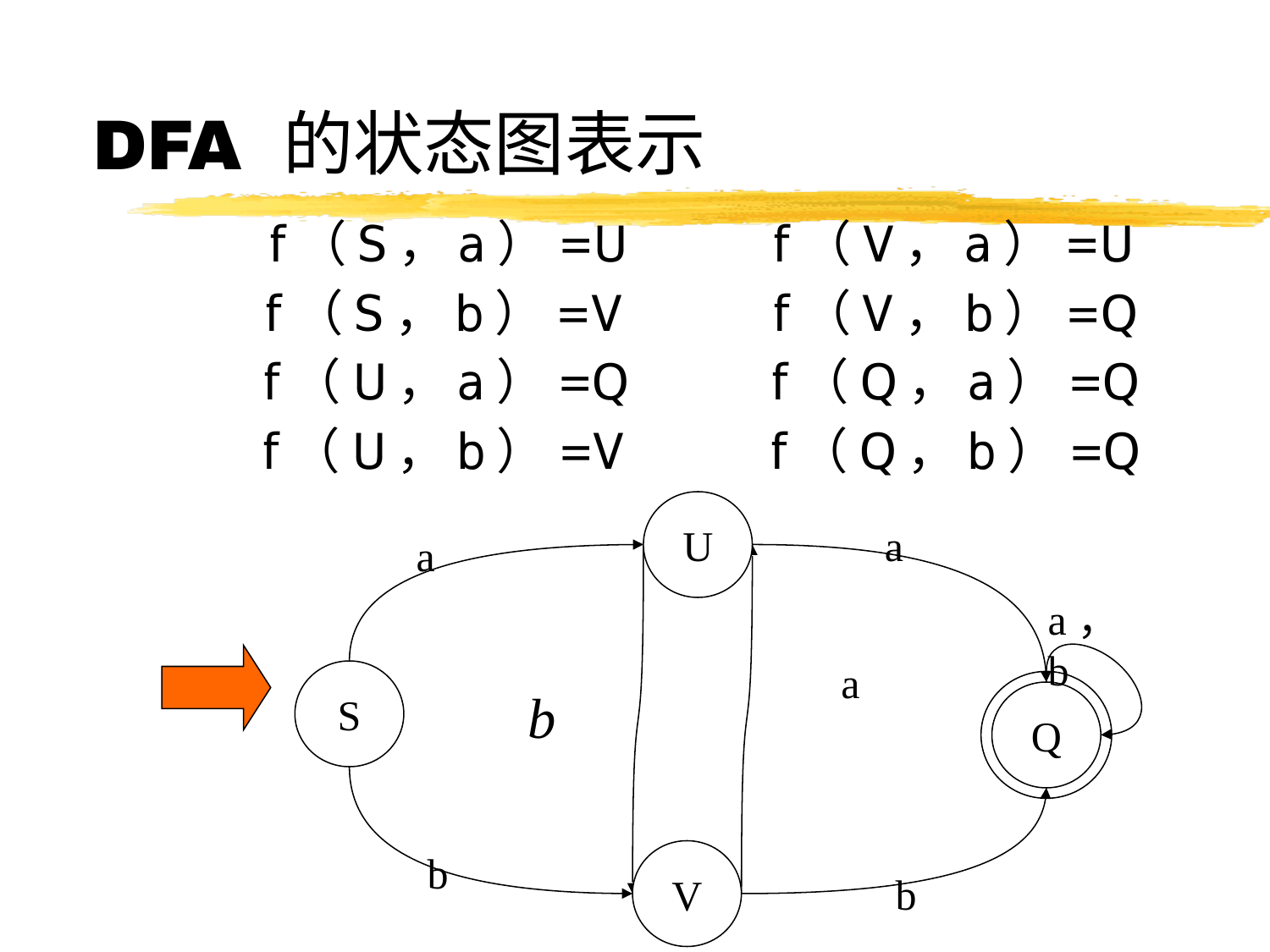

# DFA 的状态图表示
f（S，a）=U	        f（V，a）=U
f（S，b）=V		f（V，b）=Q
f（U，a）=Q		f（Q，a）=Q
f（U，b）=V		f（Q，b）=Q
U
V
S

Q
a
a
a，b
a
b
b

b